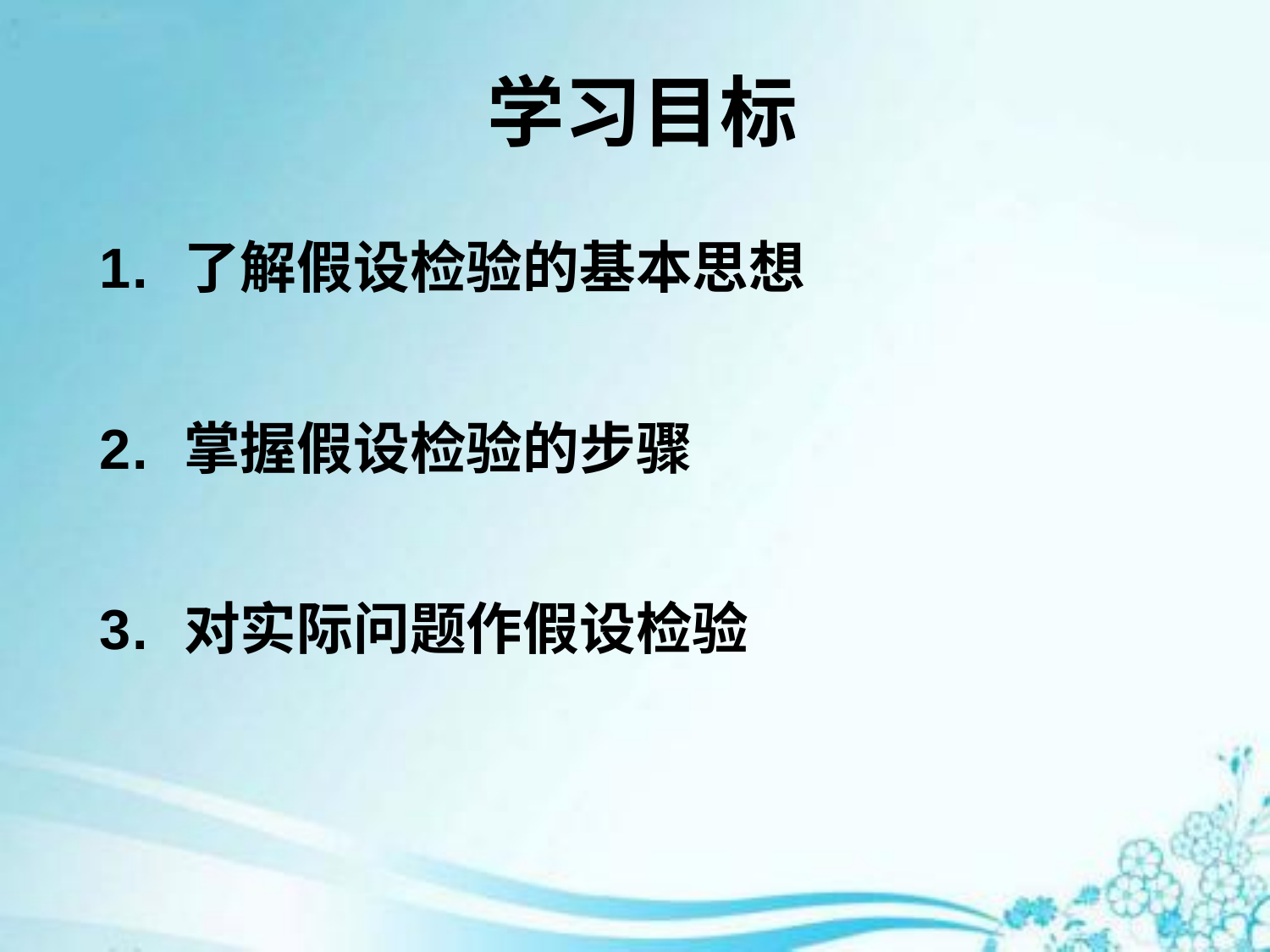

# 学习目标
了解假设检验的基本思想

掌握假设检验的步骤

对实际问题作假设检验